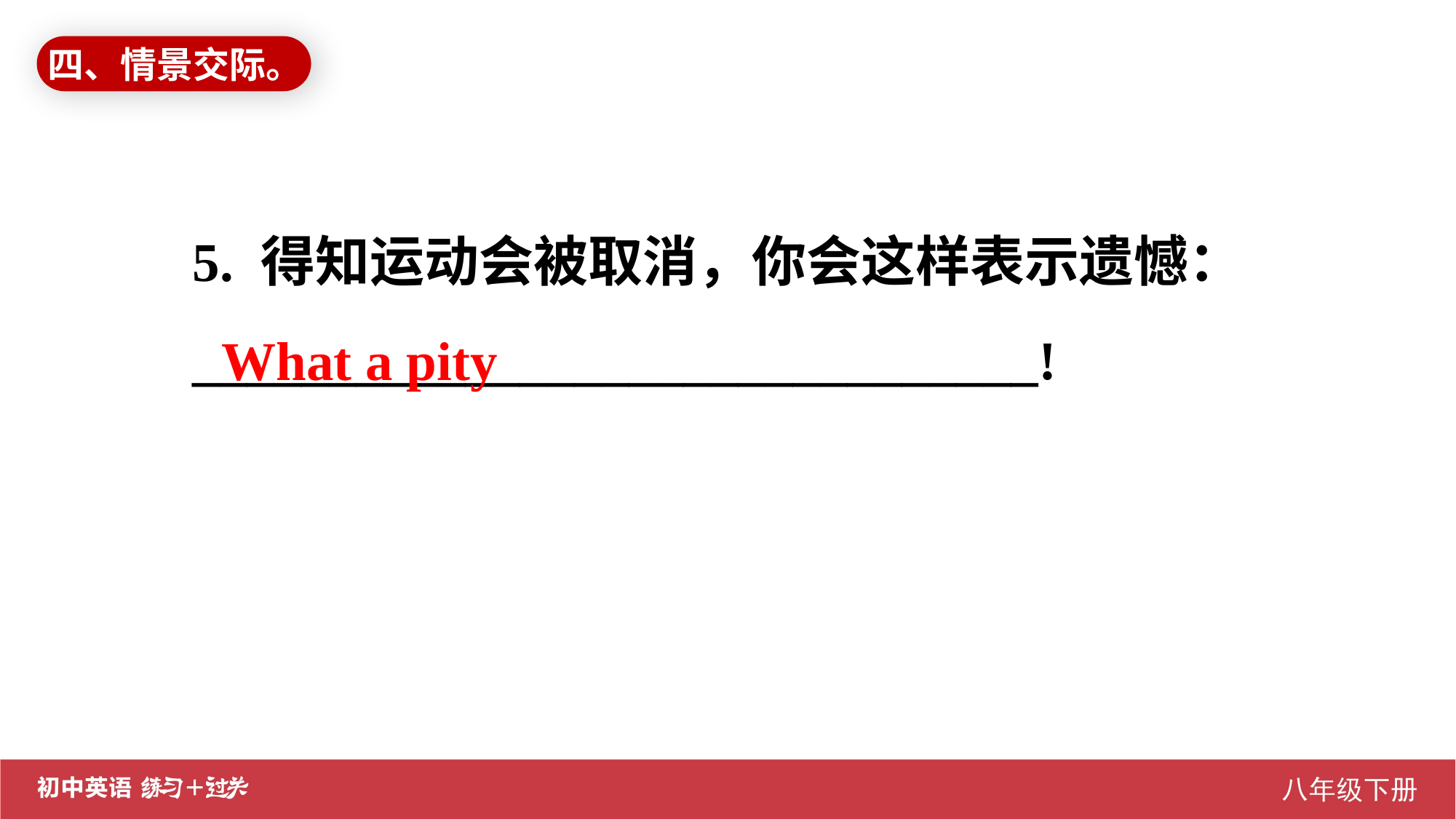

四、情景交际。
5. 得知运动会被取消，你会这样表示遗憾：
_______________________________!
What a pity